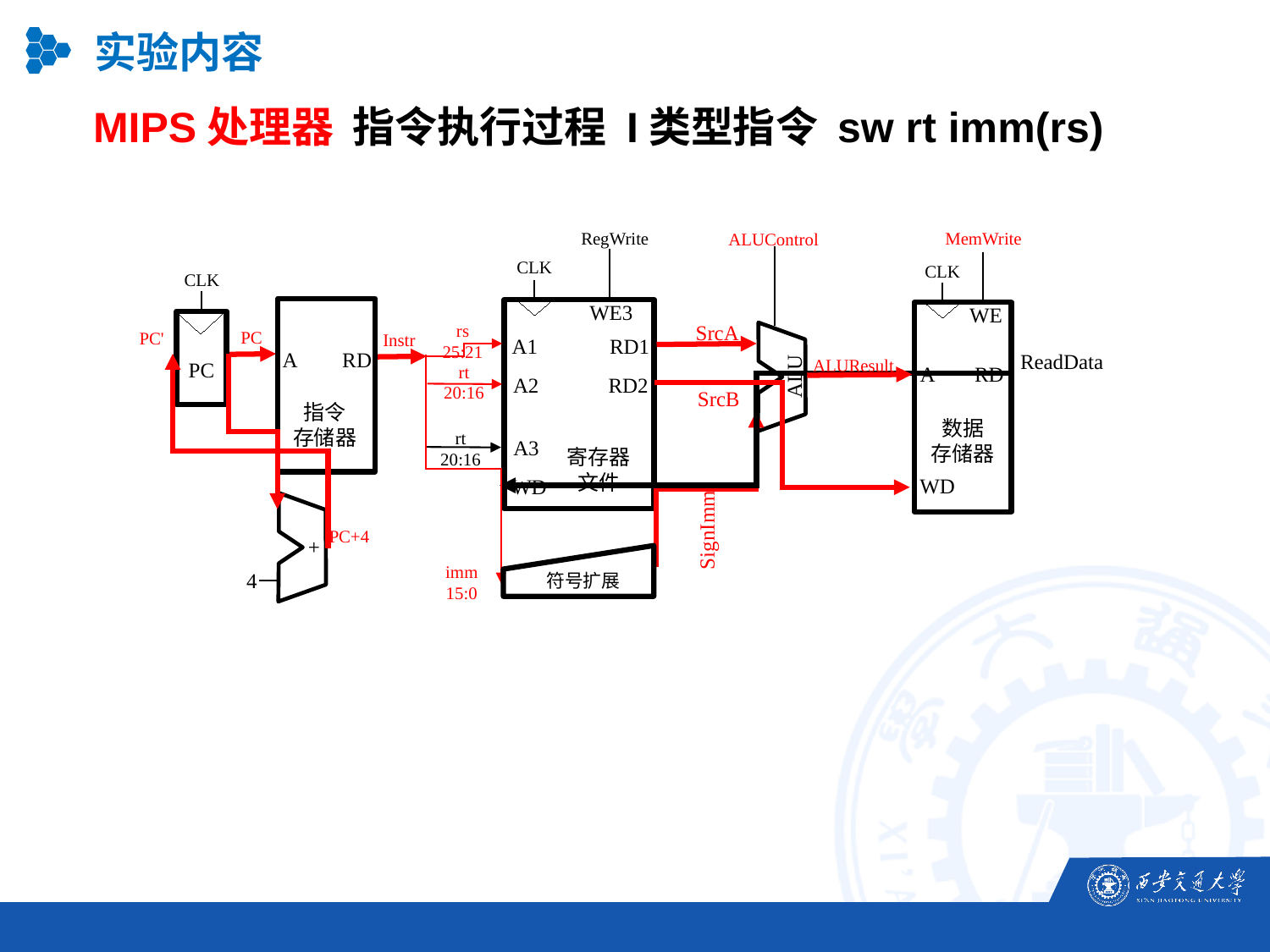

实验内容
MIPS处理器  指令执行过程 I类型指令 sw rt imm(rs)
RegWrite
ReadData
rt
20:16
MemWrite
ALUResult
rt
20:16
ALUControl
SrcA
SrcB
SignImm

ALU
CLK

WE3

A1
RD1
A2
RD2
A3
寄存器文件
WD
CLK

WE

A
RD
数据
存储器
WD
CLK

PC

A
RD
指令
存储器
rs
25:21

符号扩展
imm
15:0
PC
Instr
PC'
PC+4

+
4